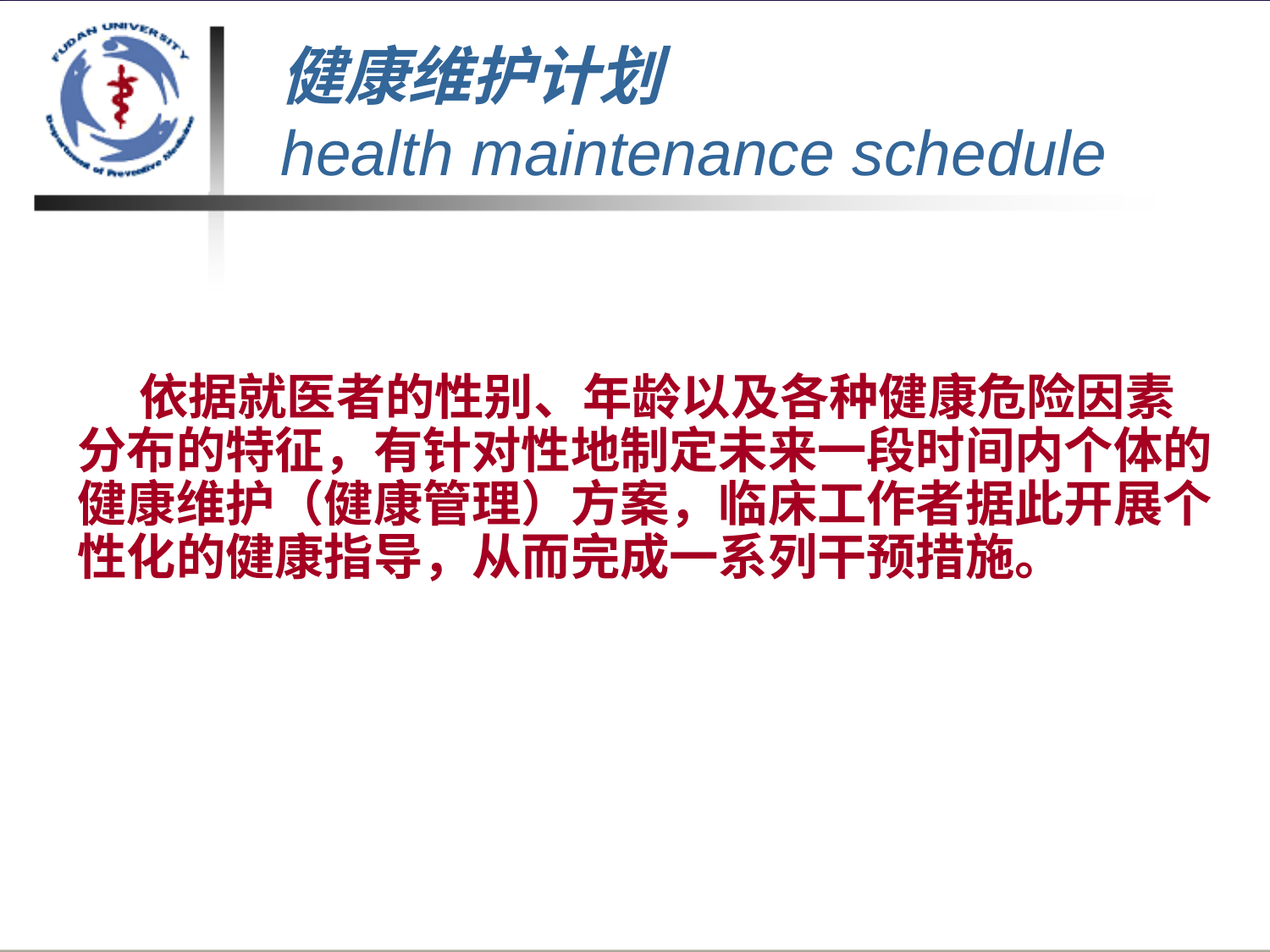

# 健康维护计划 health maintenance schedule
依据就医者的性别、年龄以及各种健康危险因素分布的特征，有针对性地制定未来一段时间内个体的健康维护（健康管理）方案，临床工作者据此开展个性化的健康指导，从而完成一系列干预措施。